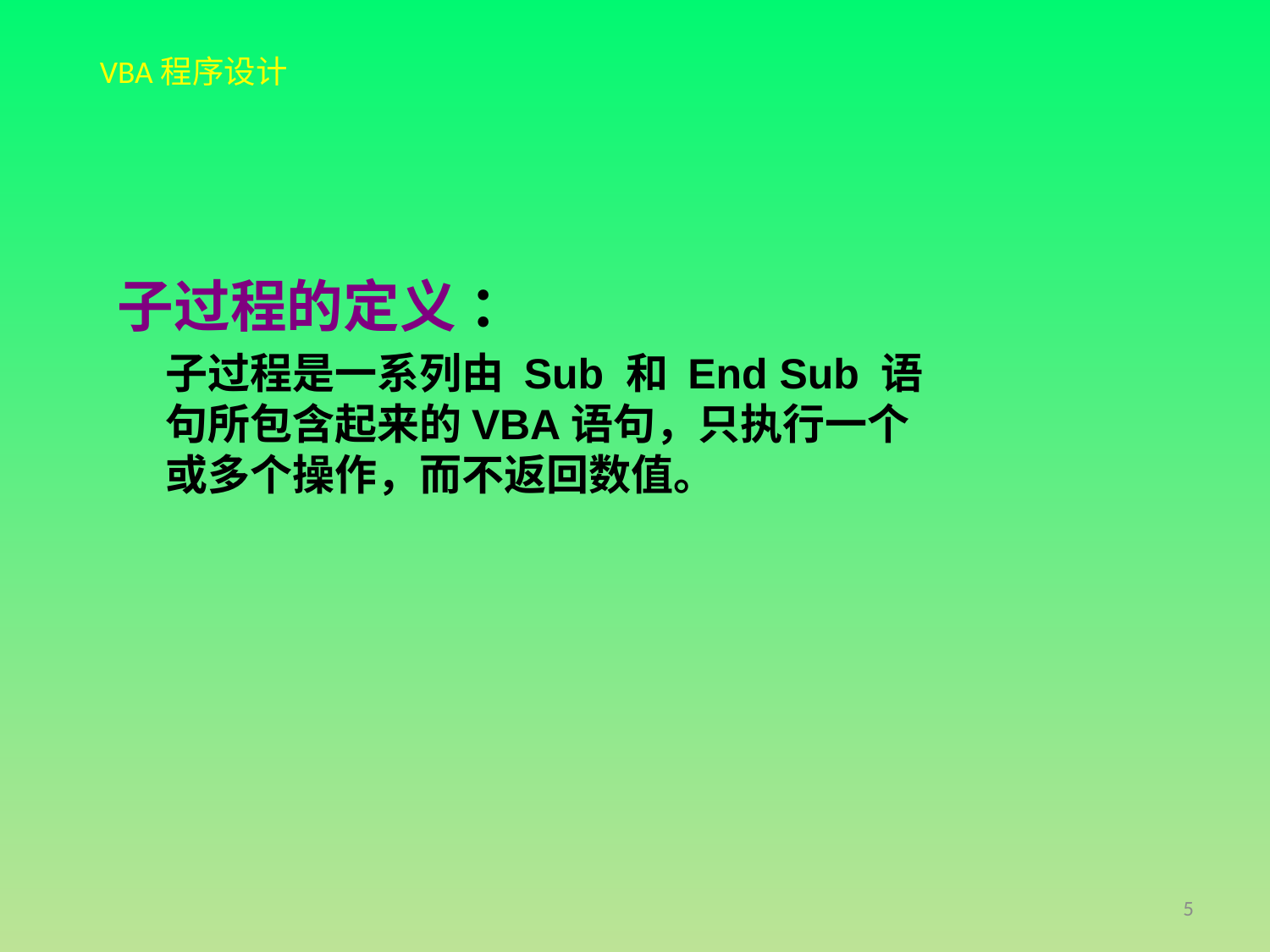

子过程的定义 ：
    子过程是一系列由 Sub 和 End Sub 语句所包含起来的VBA语句，只执行一个或多个操作，而不返回数值。
5